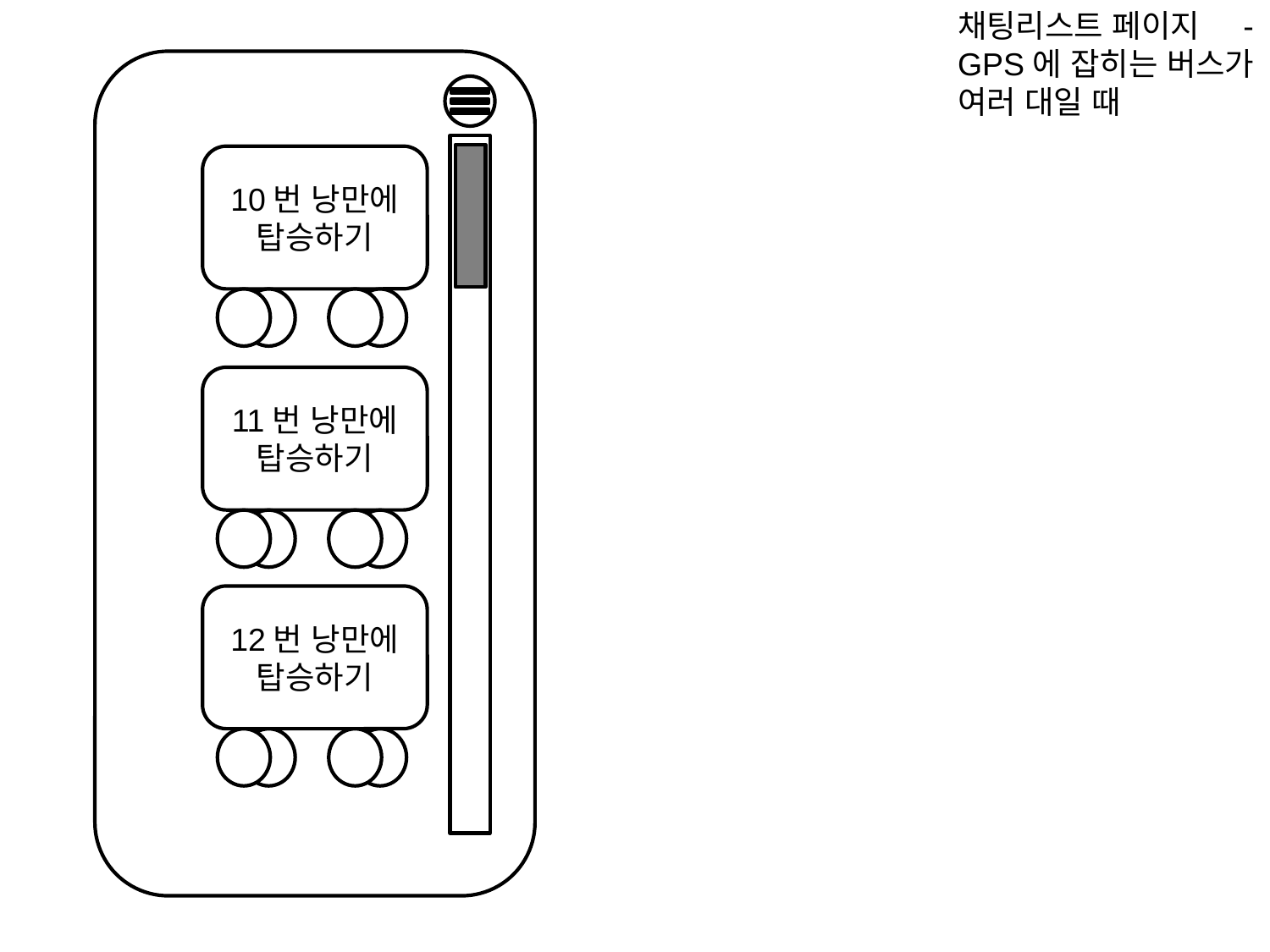

채팅리스트 페이지    - GPS에 잡히는 버스가 여러 대일 때

10번 낭만에 탑승하기

11번 낭만에 탑승하기

12번 낭만에 탑승하기